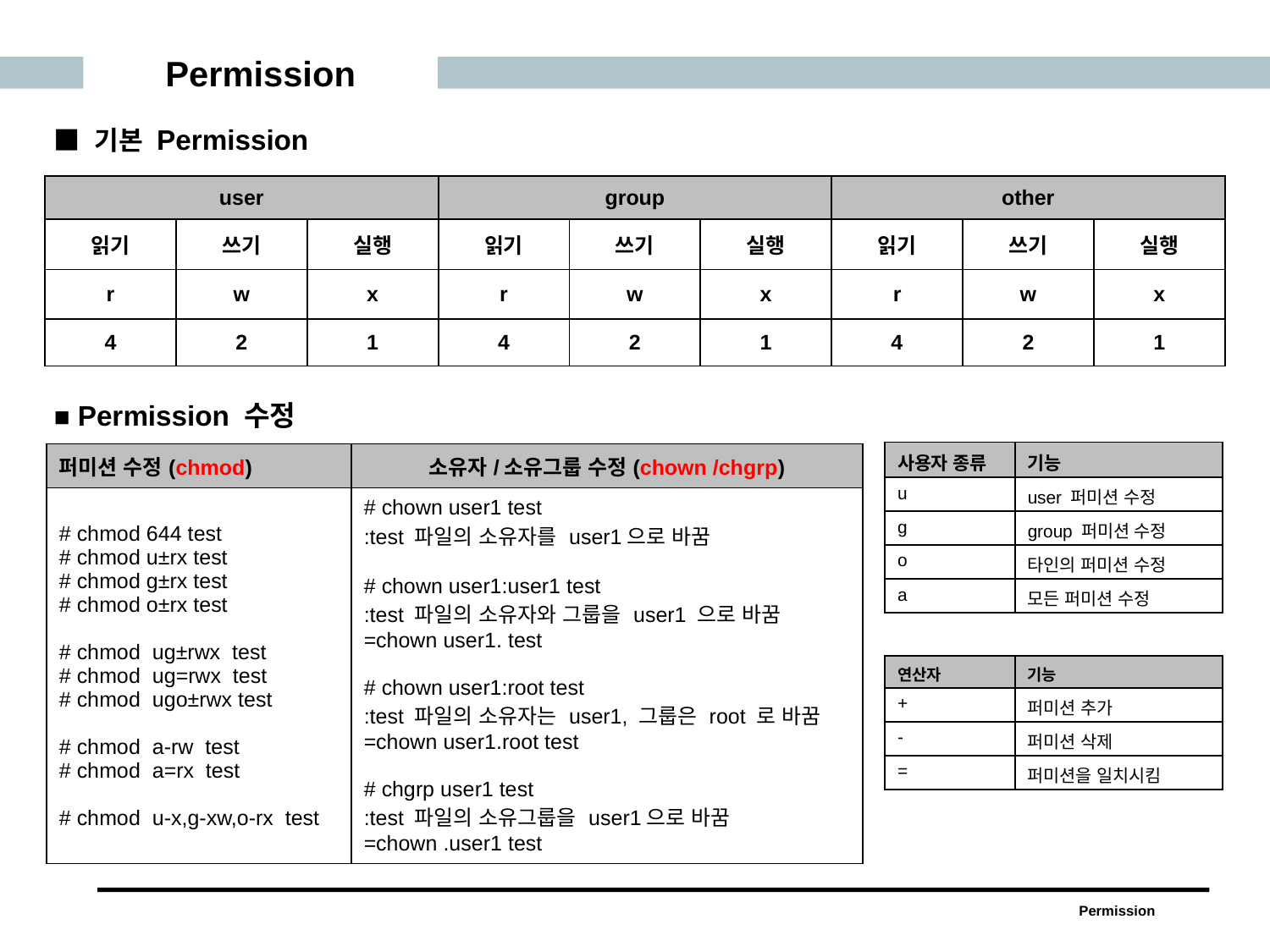

Permission

■ 기본 Permission
| user |  |  | group |  |  | other |  |  |
| --- | --- | --- | --- | --- | --- | --- | --- | --- |
| 읽기 | 쓰기 | 실행 | 읽기 | 쓰기 | 실행 | 읽기 | 쓰기 | 실행 |
| r | w | x | r | w | x | r | w | x |
| 4 | 2 | 1 | 4 | 2 | 1 | 4 | 2 | 1 |
■ Permission 수정
| 사용자 종류 | 기능 |
| --- | --- |
| u | user 퍼미션 수정 |
| g | group 퍼미션 수정 |
| o | 타인의 퍼미션 수정 |
| a | 모든 퍼미션 수정 |
| 퍼미션 수정(chmod) | 소유자/소유그룹 수정(chown /chgrp) |
| --- | --- |
| # chmod 644 test # chmod u±rx test # chmod g±rx test # chmod o±rx test # chmod ug±rwx test # chmod ug=rwx test # chmod ugo±rwx test # chmod a-rw test # chmod a=rx test # chmod u-x,g-xw,o-rx test | # chown user1 test :test 파일의 소유자를 user1으로 바꿈 # chown user1:user1 test :test 파일의 소유자와 그룹을 user1 으로 바꿈 =chown user1. test # chown user1:root test :test 파일의 소유자는 user1, 그룹은 root 로 바꿈 =chown user1.root test # chgrp user1 test :test 파일의 소유그룹을 user1으로 바꿈 =chown .user1 test |
| 연산자 | 기능 |
| --- | --- |
| + | 퍼미션 추가 |
| - | 퍼미션 삭제 |
| = | 퍼미션을 일치시킴 |

Permission